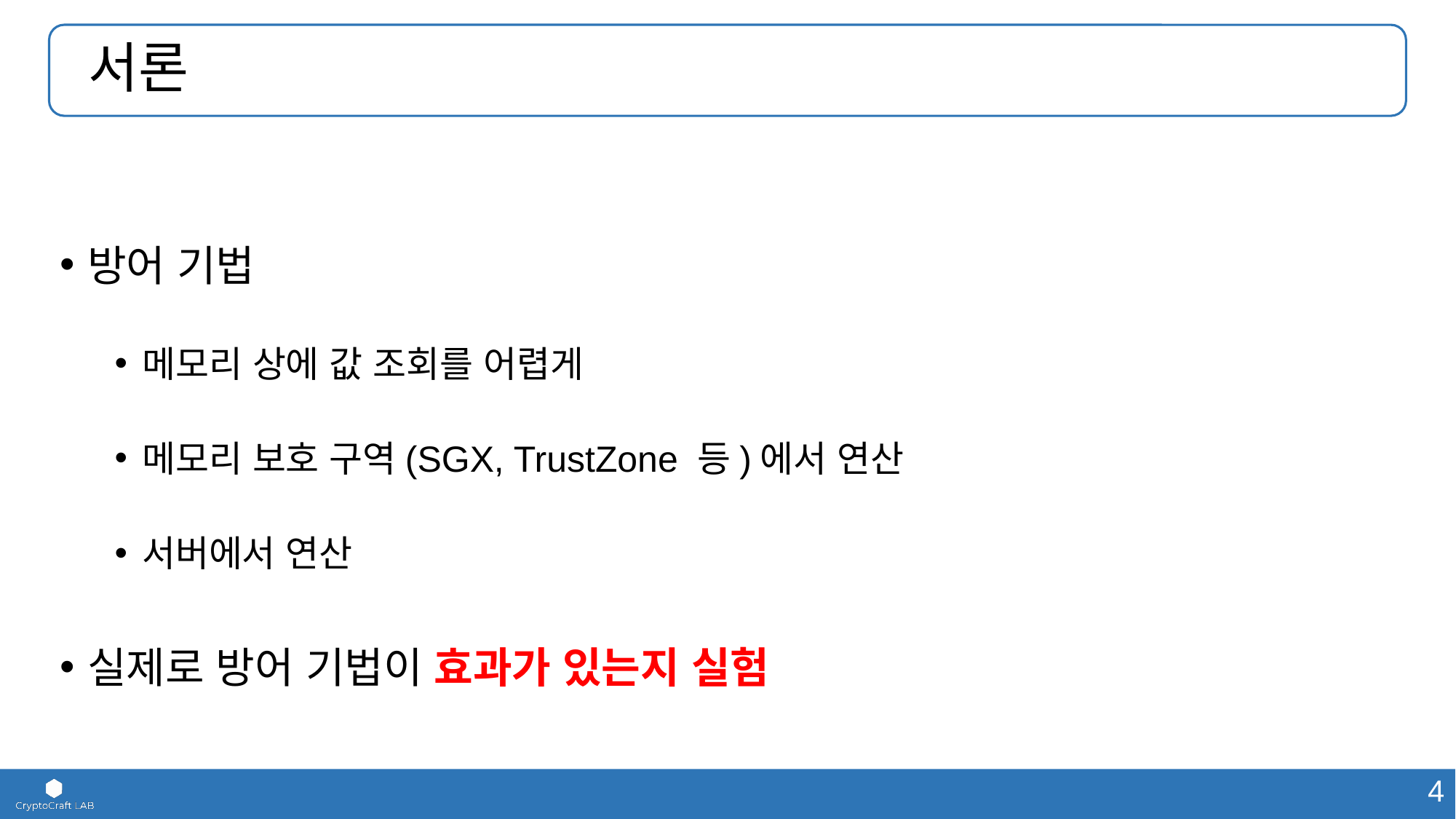

# 서론
방어 기법
메모리 상에 값 조회를 어렵게
메모리 보호 구역(SGX, TrustZone 등)에서 연산
서버에서 연산
실제로 방어 기법이 효과가 있는지 실험